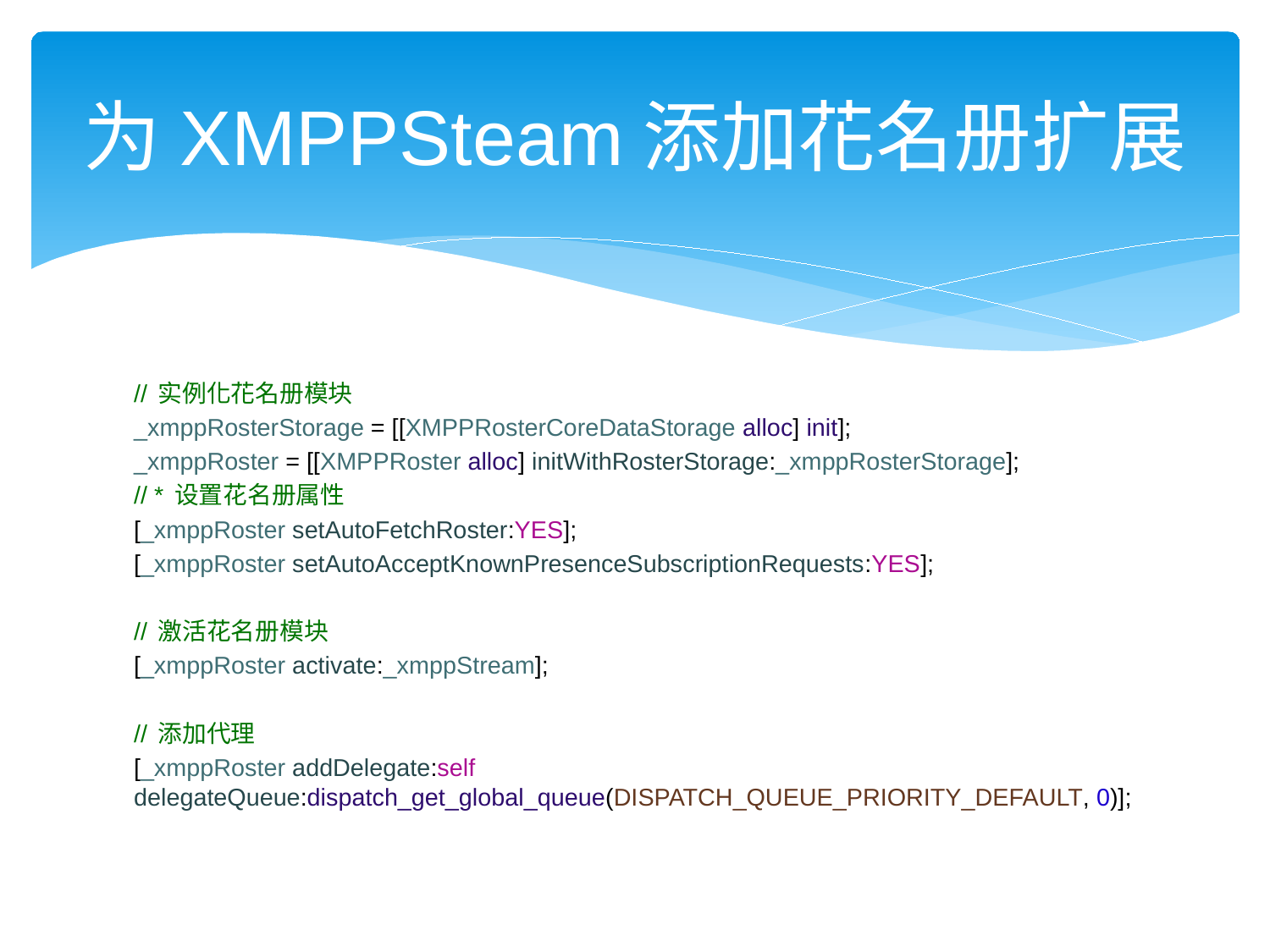

# 为XMPPSteam添加花名册扩展
// 实例化花名册模块
_xmppRosterStorage = [[XMPPRosterCoreDataStorage alloc] init];
_xmppRoster = [[XMPPRoster alloc] initWithRosterStorage:_xmppRosterStorage];
// * 设置花名册属性
[_xmppRoster setAutoFetchRoster:YES];
[_xmppRoster setAutoAcceptKnownPresenceSubscriptionRequests:YES];

// 激活花名册模块
[_xmppRoster activate:_xmppStream];

// 添加代理
[_xmppRoster addDelegate:self delegateQueue:dispatch_get_global_queue(DISPATCH_QUEUE_PRIORITY_DEFAULT, 0)];